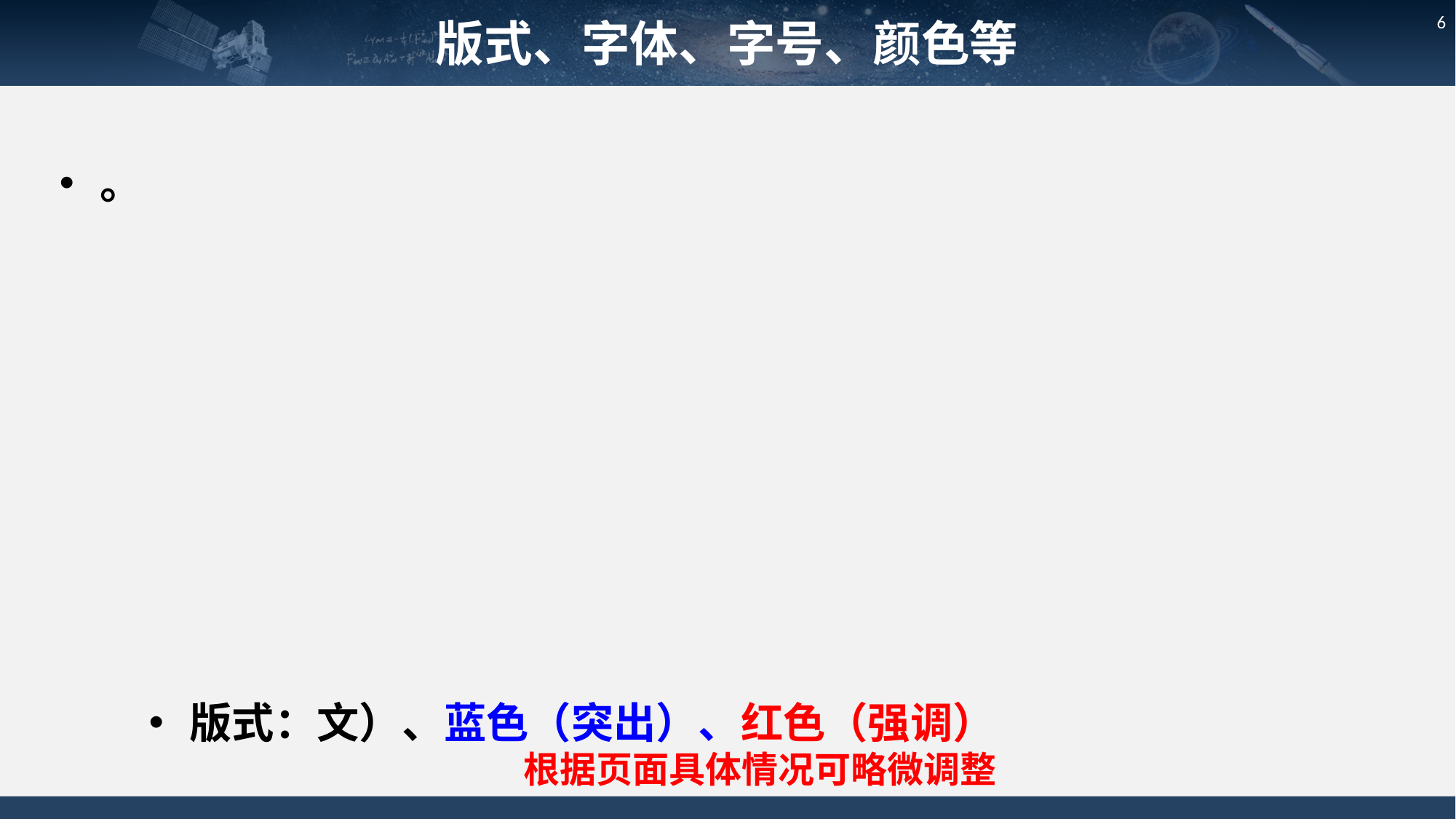

版式、字体、字号、颜色等
6
。
版式：文）、蓝色（突出）、红色（强调）
根据页面具体情况可略微调整